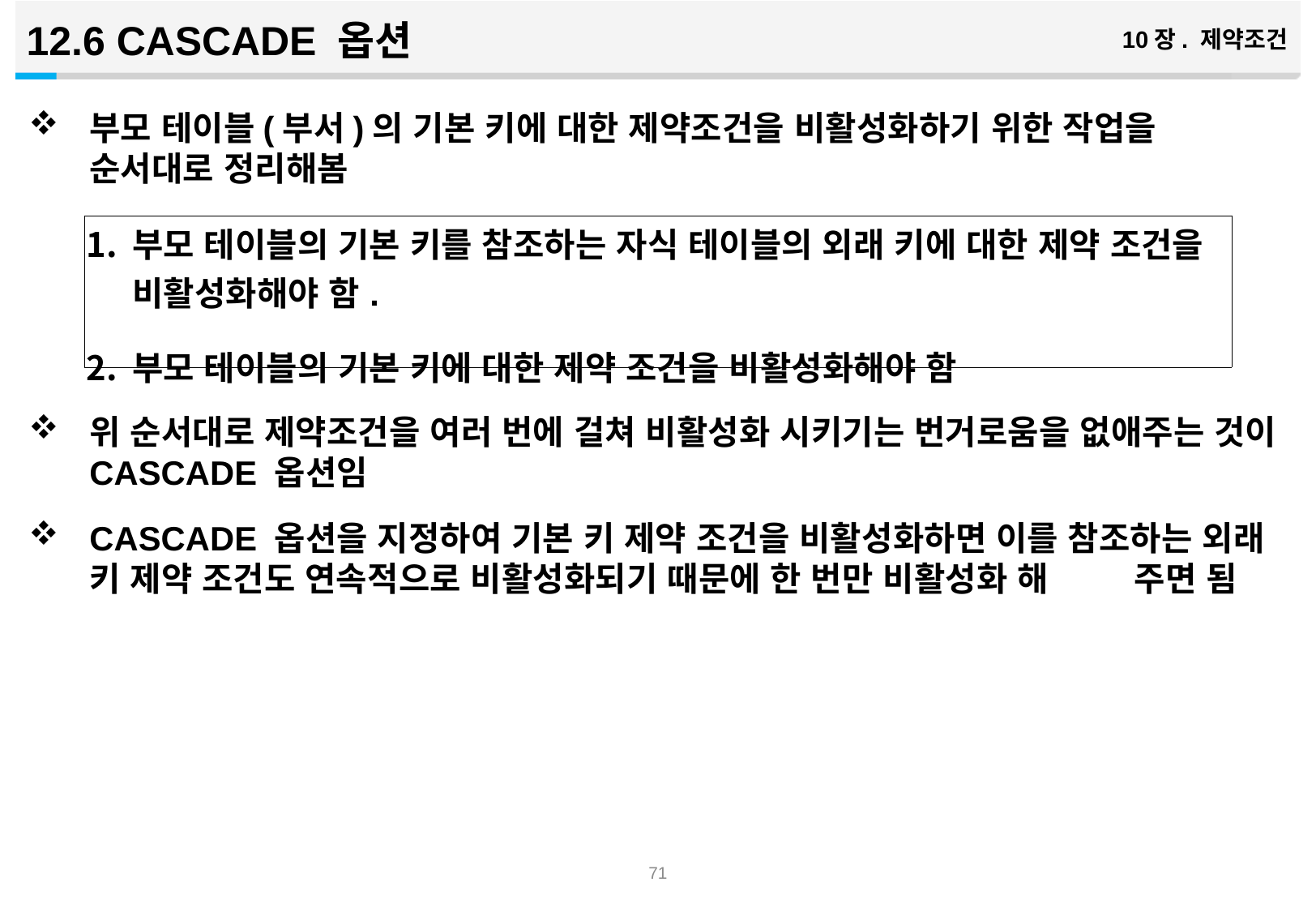

12.6 CASCADE 옵션
10장. 제약조건
부모 테이블(부서)의 기본 키에 대한 제약조건을 비활성화하기 위한 작업을   순서대로 정리해봄

위 순서대로 제약조건을 여러 번에 걸쳐 비활성화 시키기는 번거로움을 없애주는 것이 CASCADE 옵션임
CASCADE 옵션을 지정하여 기본 키 제약 조건을 비활성화하면 이를 참조하는 외래 키 제약 조건도 연속적으로 비활성화되기 때문에 한 번만 비활성화 해         주면 됨
| 부모 테이블의 기본 키를 참조하는 자식 테이블의 외래 키에 대한 제약 조건을 비활성화해야 함. 부모 테이블의 기본 키에 대한 제약 조건을 비활성화해야 함 |
| --- |
71